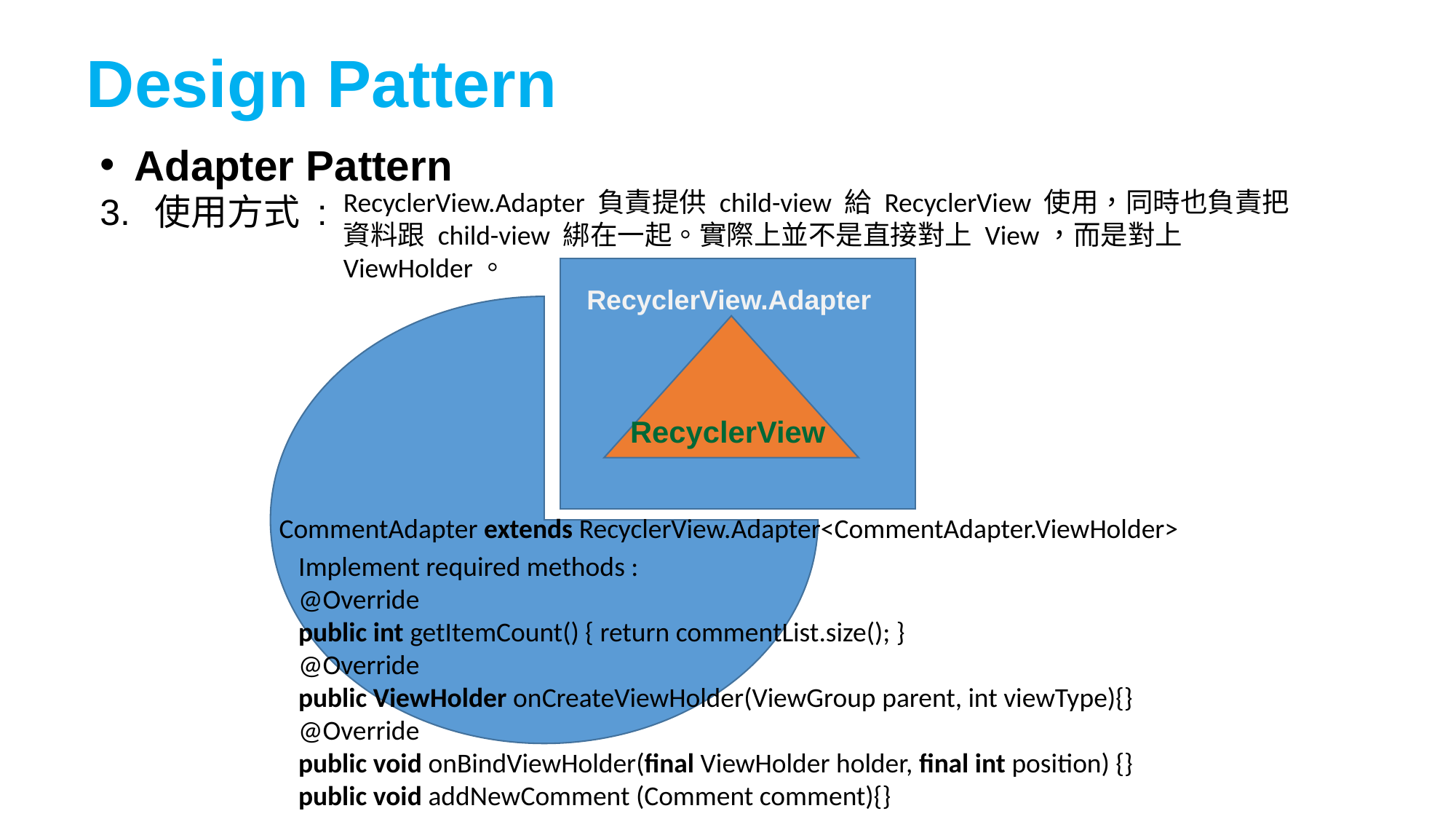

# Design Pattern
Adapter Pattern
使用方式 :
RecyclerView.Adapter 負責提供 child-view 給 RecyclerView 使用，同時也負責把資料跟 child-view 綁在一起。實際上並不是直接對上 View，而是對上 ViewHolder。

RecyclerView.Adapter

RecyclerView

CommentAdapter extends RecyclerView.Adapter<CommentAdapter.ViewHolder>
Implement required methods :
@Override
public int getItemCount() { return commentList.size(); }
@Override
public ViewHolder onCreateViewHolder(ViewGroup parent, int viewType){}
@Override
public void onBindViewHolder(final ViewHolder holder, final int position) {}
public void addNewComment (Comment comment){}